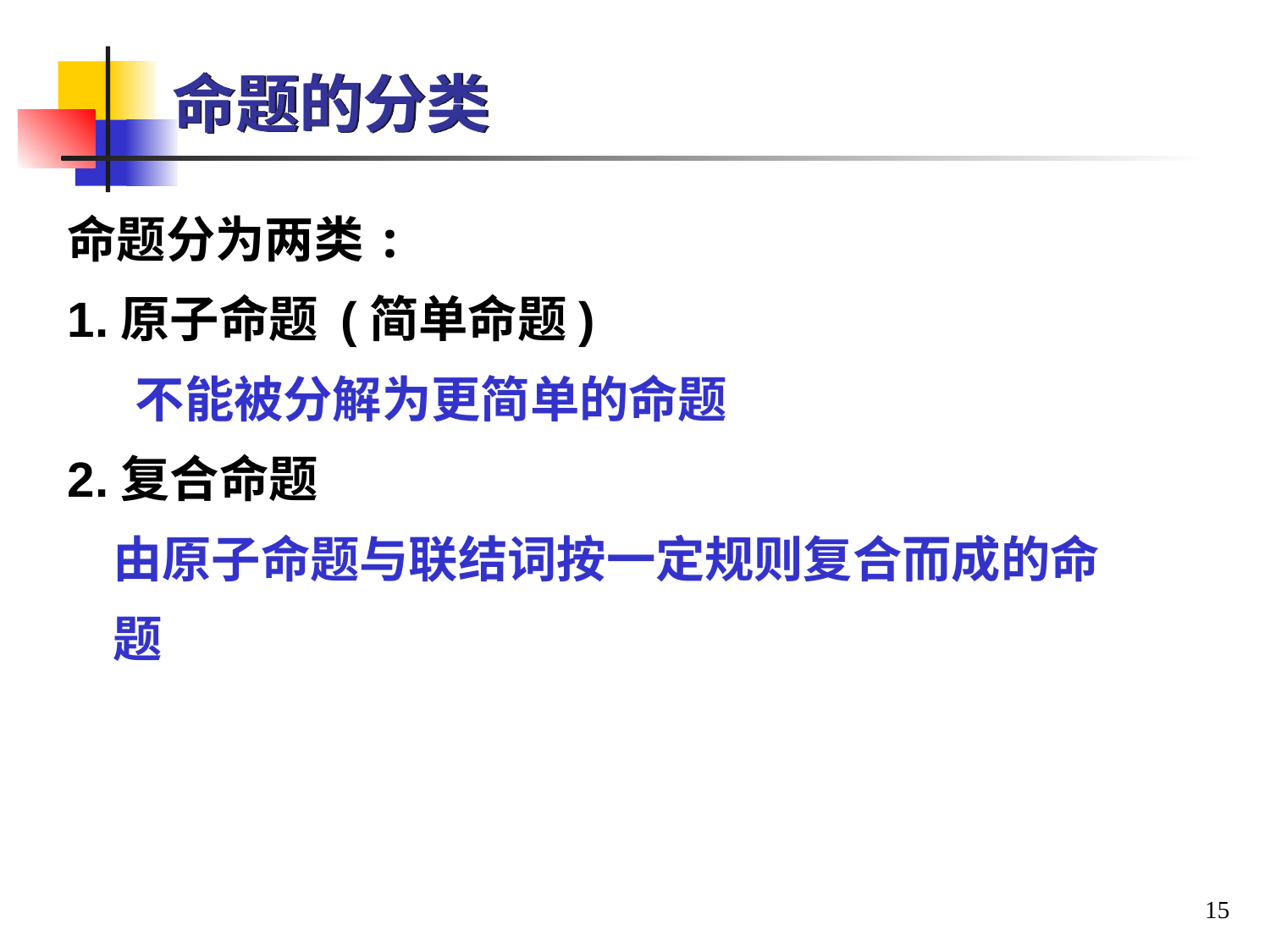

# 命题的分类
命题分为两类:
1.原子命题 (简单命题)
     不能被分解为更简单的命题
2.复合命题
   由原子命题与联结词按一定规则复合而成的命
   题

15